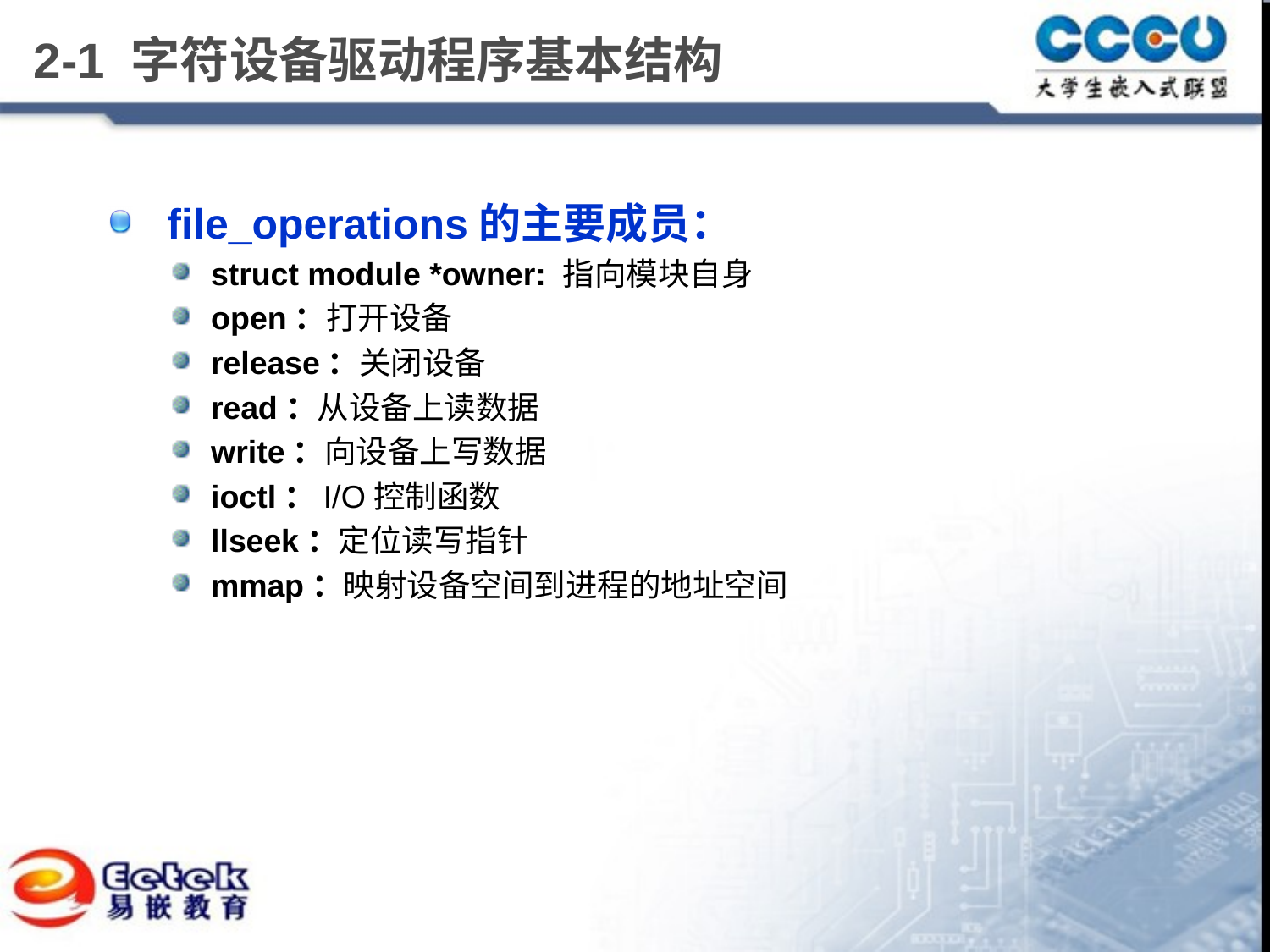

# 2-1 字符设备驱动程序基本结构
 file_operations的主要成员：
struct module *owner: 指向模块自身
open：打开设备
release：关闭设备
read：从设备上读数据
write：向设备上写数据
ioctl：I/O控制函数
llseek：定位读写指针
mmap：映射设备空间到进程的地址空间